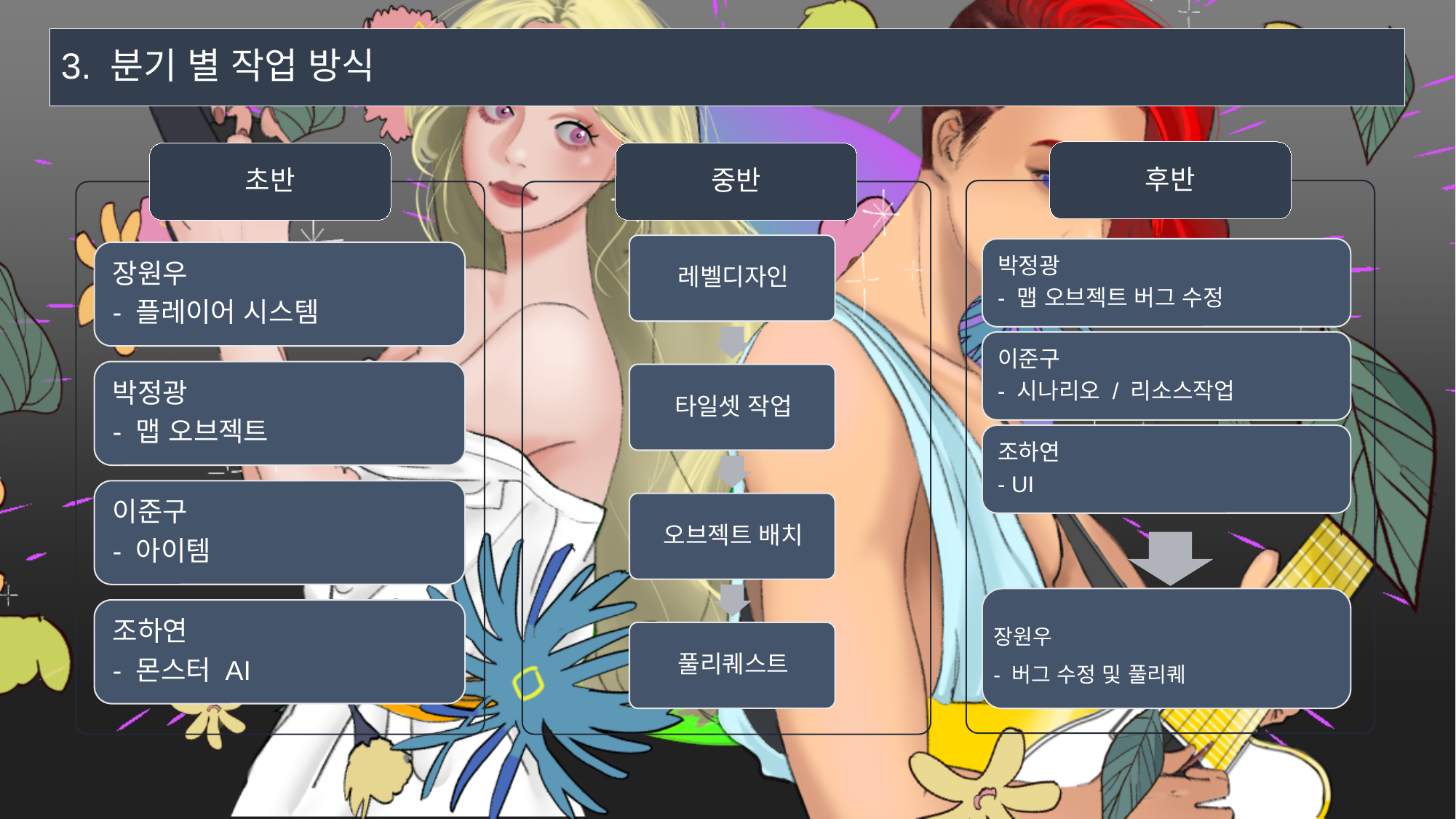

# 3. 분기 별 작업 방식

후반
초반
중반

레벨디자인

타일셋 작업

오브젝트 배치

풀리퀘스트
박정광
- 맵 오브젝트 버그 수정
이준구
- 시나리오 / 리소스작업
조하연
- UI
장원우
- 플레이어 시스템
박정광
- 맵 오브젝트
이준구
- 아이템
조하연
- 몬스터 AI

장원우
- 버그 수정 및 풀리퀘